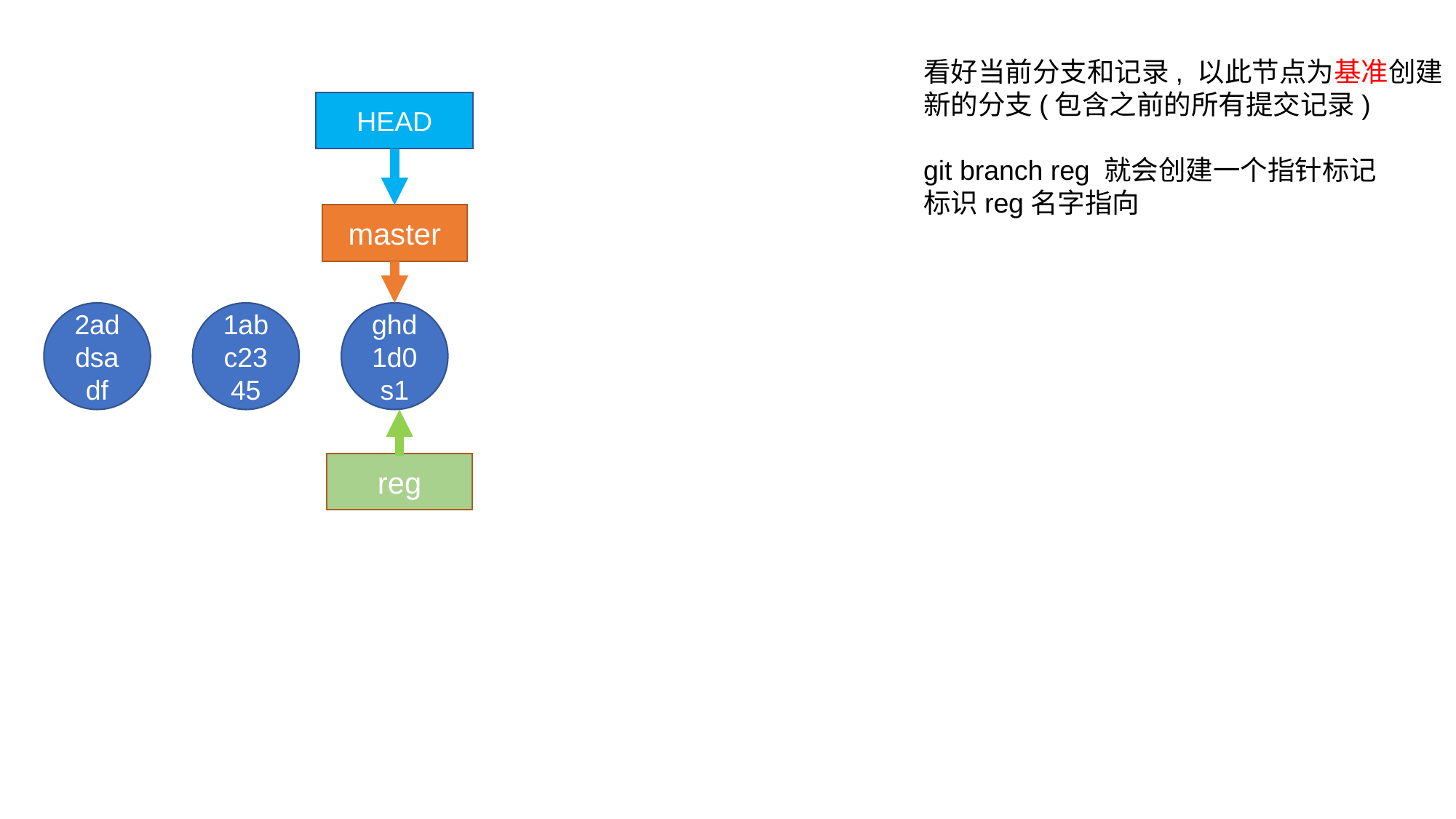

看好当前分支和记录, 以此节点为基准创建新的分支(包含之前的所有提交记录)

git branch reg 就会创建一个指针标记
标识reg名字指向
HEAD
master
2addsadf
1abc2345
ghd1d0s1
reg